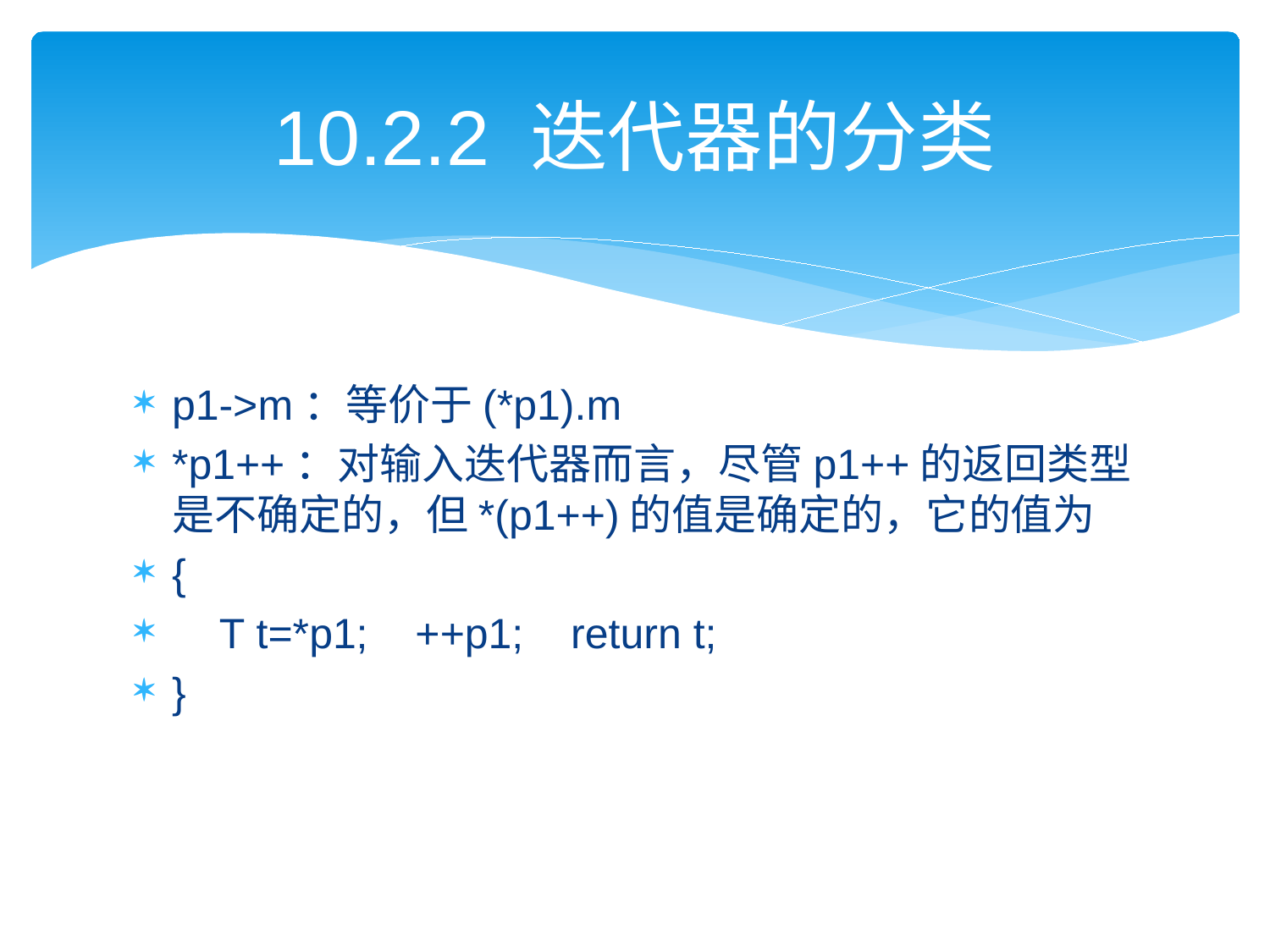

# 10.2.2 迭代器的分类
p1->m：等价于(*p1).m
*p1++：对输入迭代器而言，尽管p1++的返回类型是不确定的，但*(p1++)的值是确定的，它的值为
{
    T t=*p1;    ++p1;    return t;
}